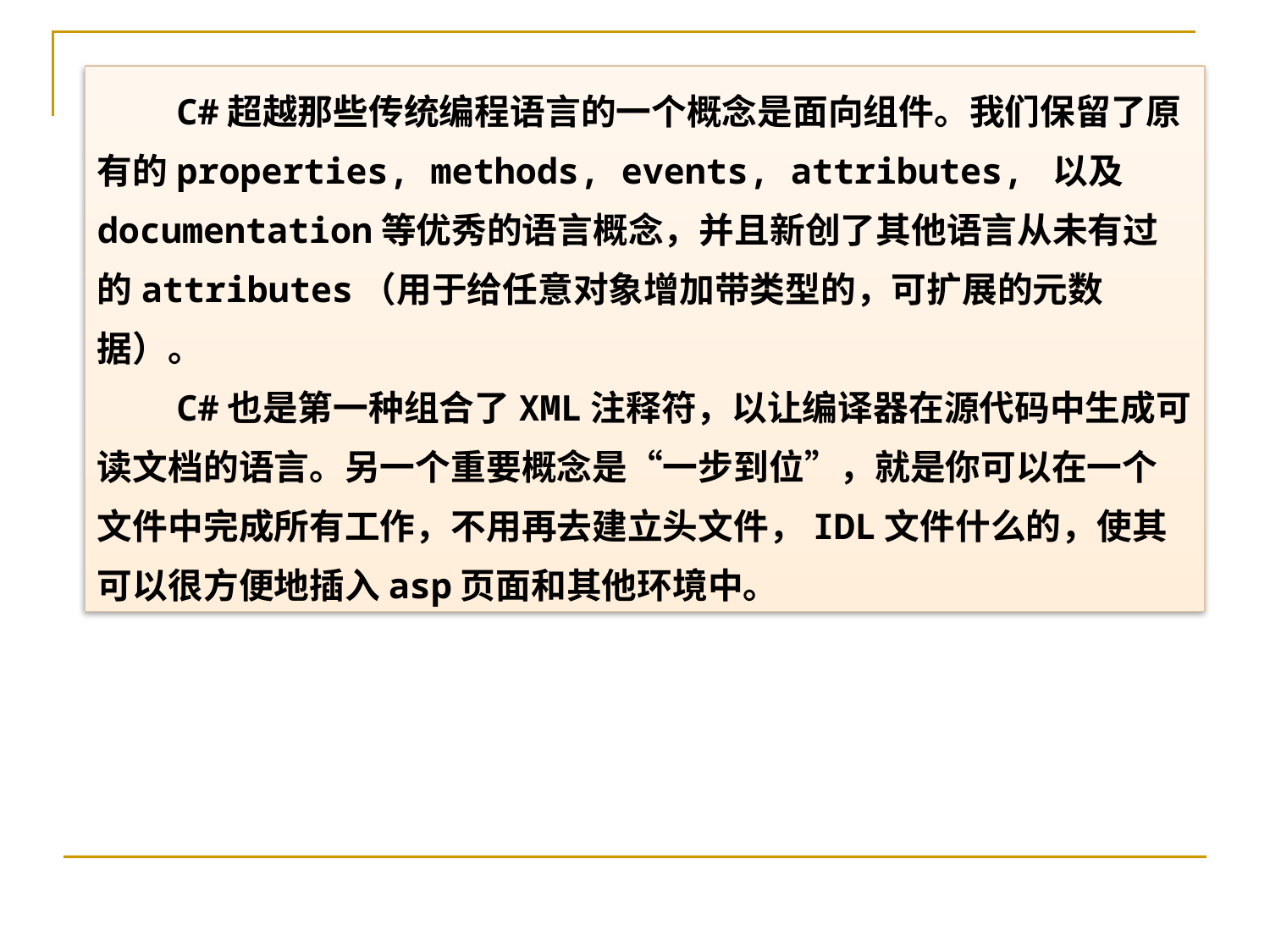

C#超越那些传统编程语言的一个概念是面向组件。我们保留了原有的properties, methods, events, attributes, 以及documentation等优秀的语言概念，并且新创了其他语言从未有过的attributes（用于给任意对象增加带类型的，可扩展的元数据）。
　　C#也是第一种组合了XML注释符，以让编译器在源代码中生成可读文档的语言。另一个重要概念是“一步到位”，就是你可以在一个文件中完成所有工作，不用再去建立头文件，IDL文件什么的，使其可以很方便地插入asp页面和其他环境中。